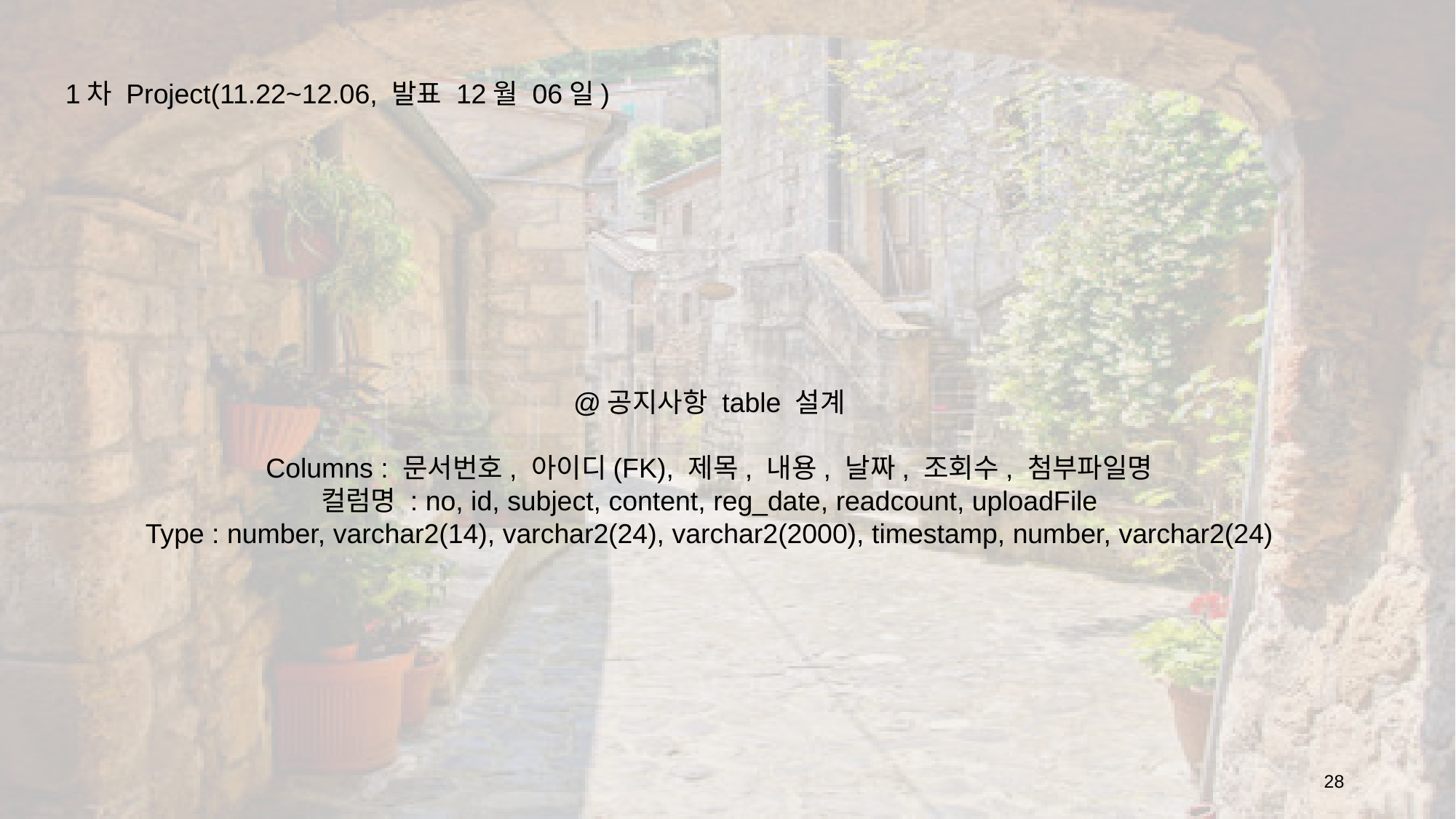

1차 Project(11.22~12.06, 발표 12월 06일)
@공지사항 table 설계

Columns : 문서번호, 아이디(FK), 제목, 내용, 날짜, 조회수, 첨부파일명
컬럼명 : no, id, subject, content, reg_date, readcount, uploadFile
Type : number, varchar2(14), varchar2(24), varchar2(2000), timestamp, number, varchar2(24)
28